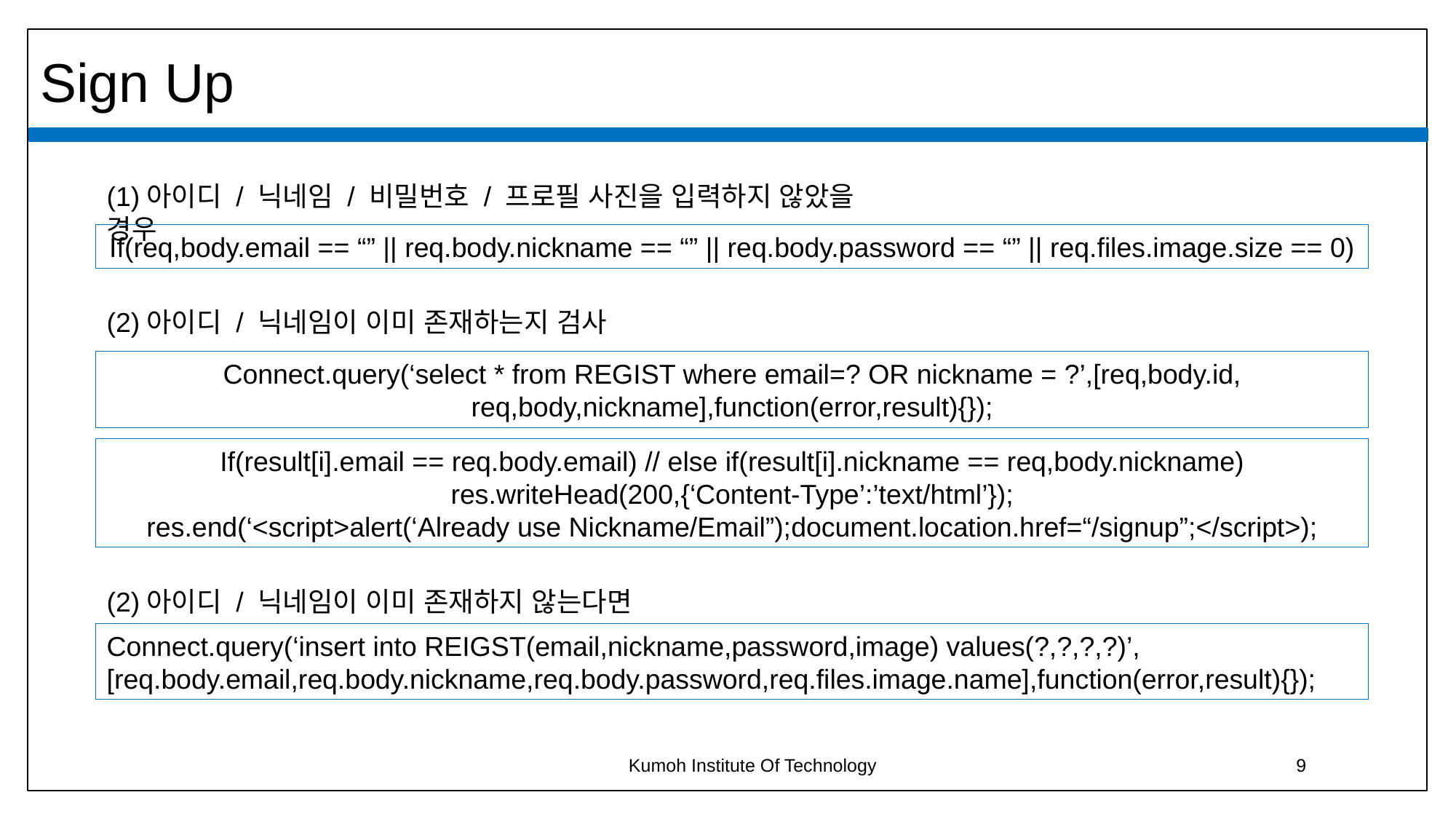

Sign Up

(1)아이디 / 닉네임 / 비밀번호 / 프로필 사진을 입력하지 않았을 경우
If(req,body.email == “” || req.body.nickname == “” || req.body.password == “” || req.files.image.size == 0)
(2)아이디 / 닉네임이 이미 존재하는지 검사
Connect.query(‘select * from REGIST where email=? OR nickname = ?’,[req,body.id, req,body,nickname],function(error,result){});
If(result[i].email == req.body.email) // else if(result[i].nickname == req,body.nickname)
res.writeHead(200,{‘Content-Type’:’text/html’});
res.end(‘<script>alert(‘Already use Nickname/Email”);document.location.href=“/signup”;</script>);
(2)아이디 / 닉네임이 이미 존재하지 않는다면
Connect.query(‘insert into REIGST(email,nickname,password,image) values(?,?,?,?)’,[req.body.email,req.body.nickname,req.body.password,req.files.image.name],function(error,result){});
Kumoh Institute Of Technology
9